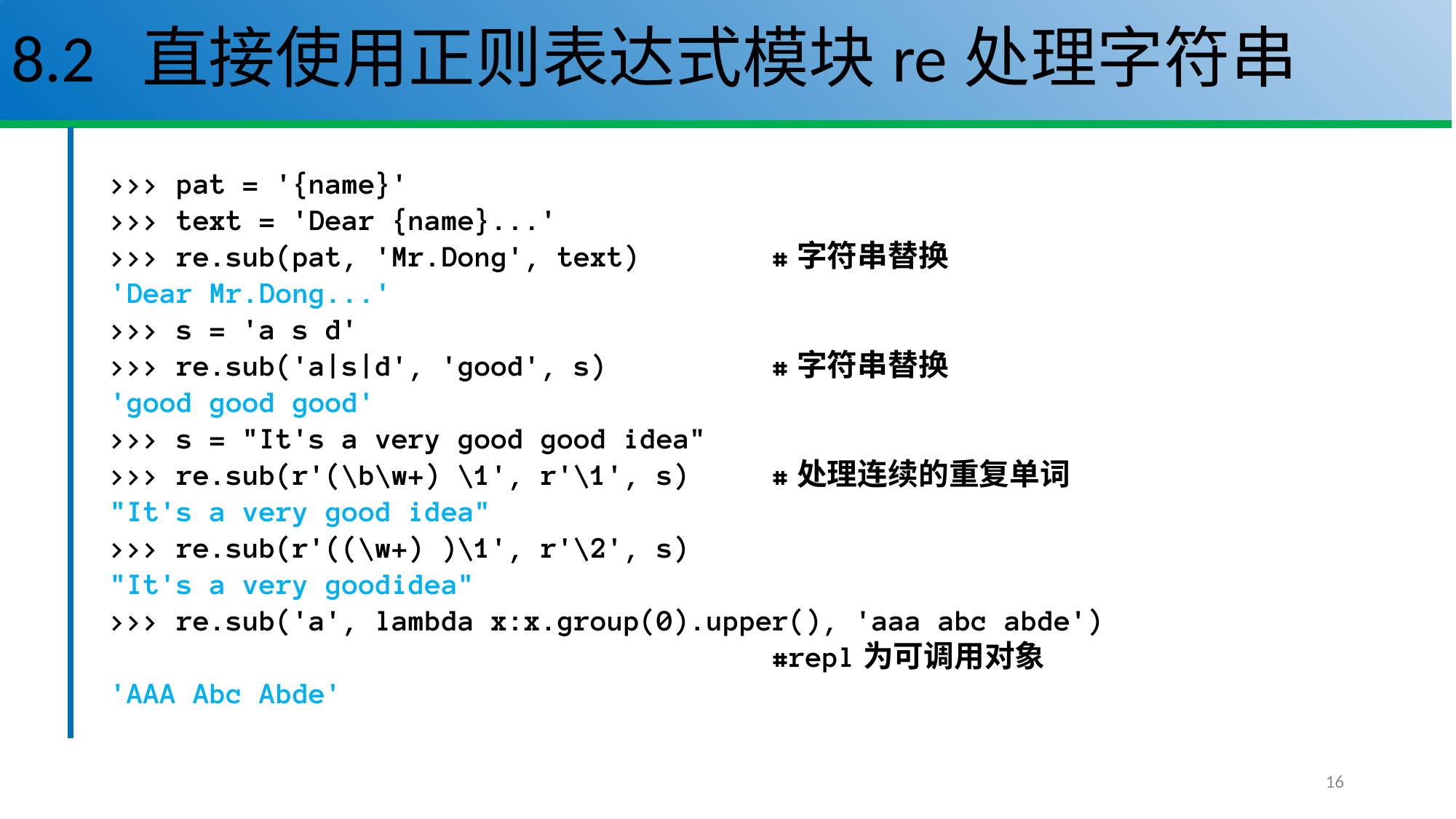

# 8.2  直接使用正则表达式模块re处理字符串
>>> pat = '{name}'
>>> text = 'Dear {name}...'
>>> re.sub(pat, 'Mr.Dong', text)        #字符串替换
'Dear Mr.Dong...'
>>> s = 'a s d'
>>> re.sub('a|s|d', 'good', s)          #字符串替换
'good good good'
>>> s = "It's a very good good idea"
>>> re.sub(r'(\b\w+) \1', r'\1', s)     #处理连续的重复单词
"It's a very good idea"
>>> re.sub(r'((\w+) )\1', r'\2', s)
"It's a very goodidea"
>>> re.sub('a', lambda x:x.group(0).upper(), 'aaa abc abde')
                                        #repl为可调用对象
'AAA Abc Abde'
16